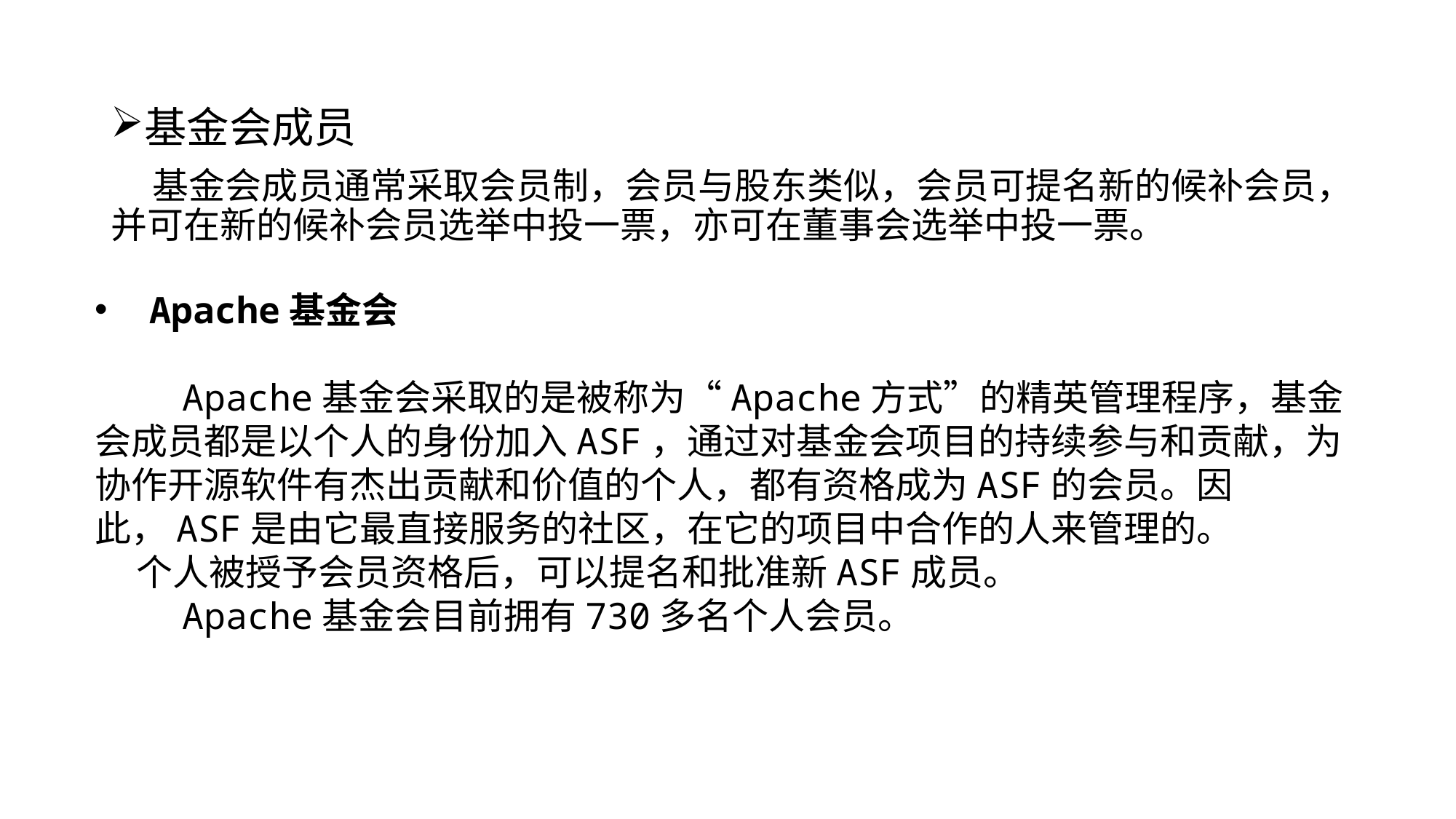

基金会成员
    基金会成员通常采取会员制，会员与股东类似，会员可提名新的候补会员，并可在新的候补会员选举中投一票，亦可在董事会选举中投一票。
Apache基金会
    Apache基金会采取的是被称为“Apache方式”的精英管理程序，基金会成员都是以个人的身份加入ASF，通过对基金会项目的持续参与和贡献，为协作开源软件有杰出贡献和价值的个人，都有资格成为ASF的会员。因此，ASF是由它最直接服务的社区，在它的项目中合作的人来管理的。
    个人被授予会员资格后，可以提名和批准新ASF成员。
    Apache基金会目前拥有730多名个人会员。